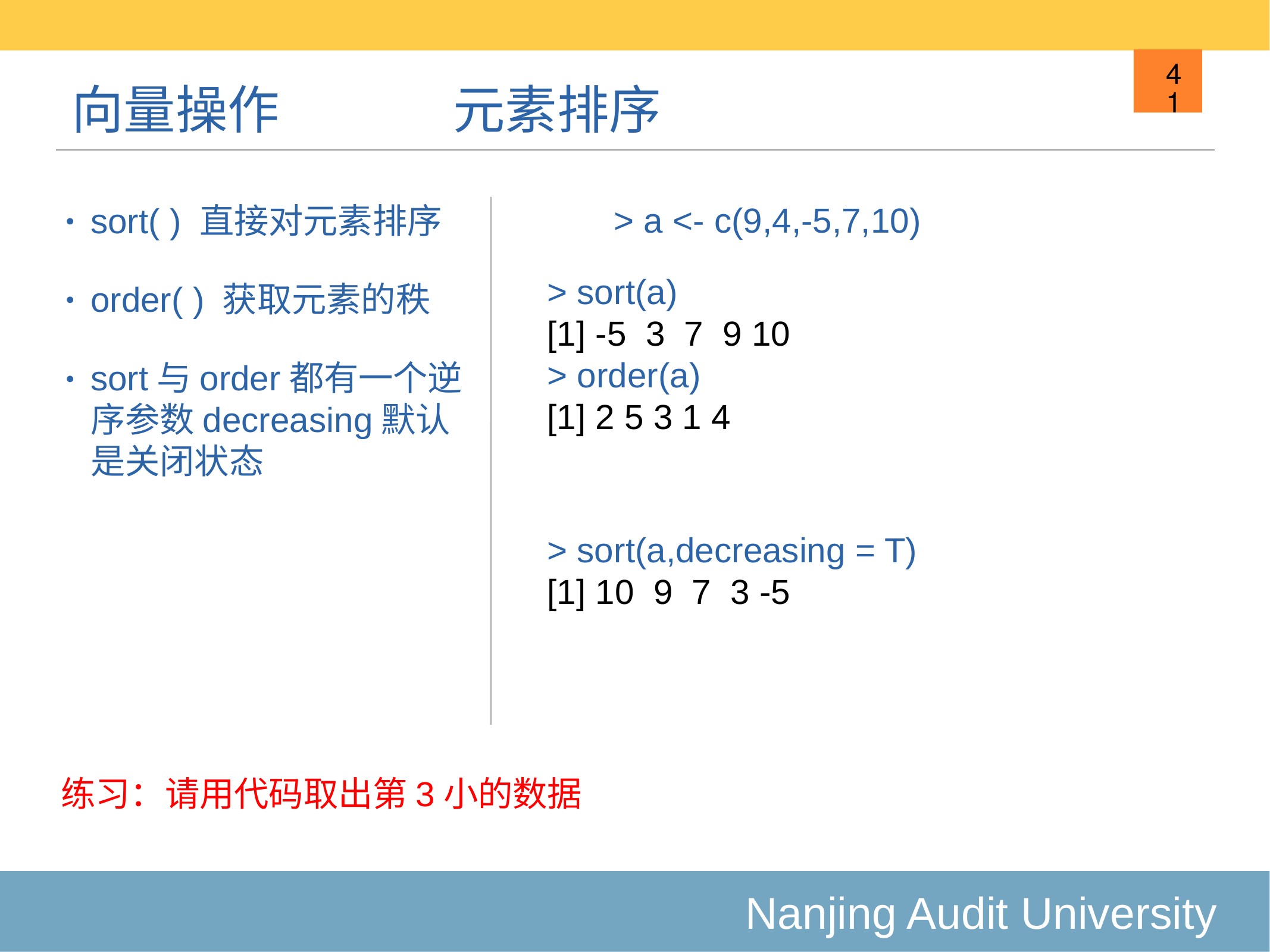

# 向量操作
元素排序
41
sort( ) 直接对元素排序
order( ) 获取元素的秩
sort与order都有一个逆序参数decreasing默认是关闭状态
> a <- c(9,4,-5,7,10)
> sort(a)
[1] -5  3  7  9 10
> order(a)
[1] 2 5 3 1 4
> sort(a,decreasing = T)
[1] 10  9  7  3 -5
练习：请用代码取出第3小的数据